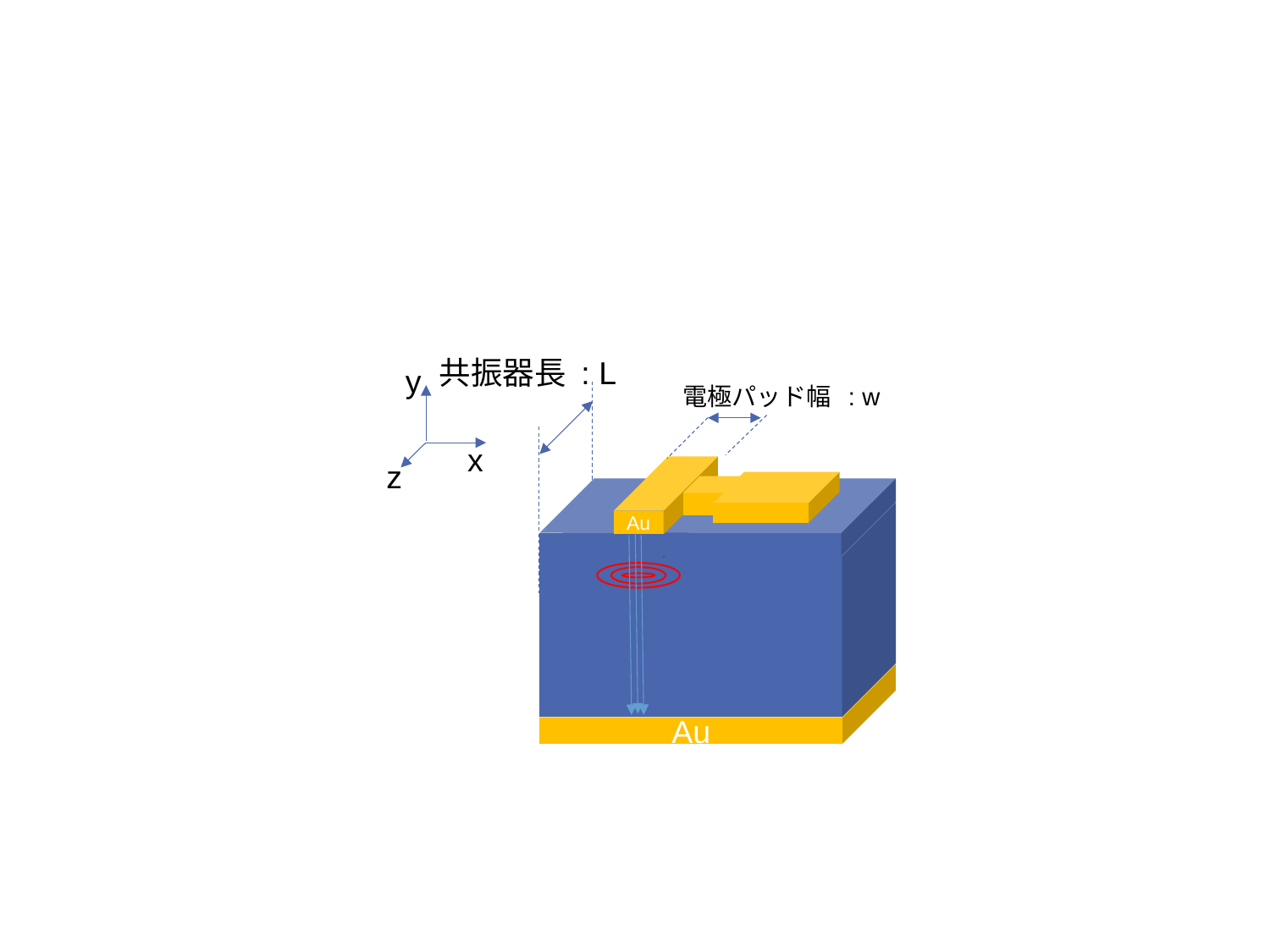

共振器長 : L
Au

Au
電極パッド幅  : w
y
x
z